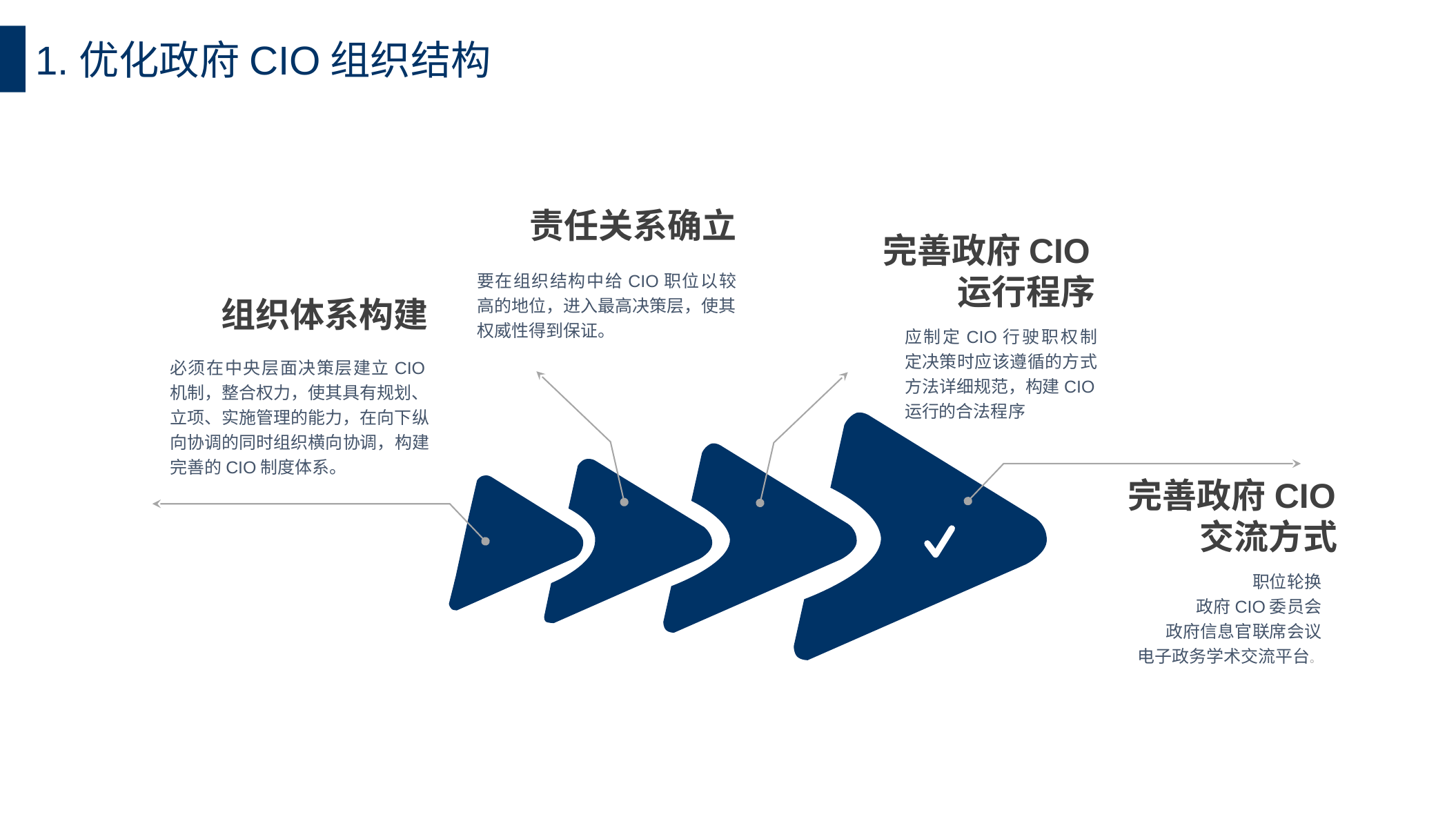

1.优化政府CIO组织结构
责任关系确立
完善政府CIO运行程序
要在组织结构中给CIO职位以较高的地位，进入最高决策层，使其权威性得到保证。
组织体系构建
应制定CIO行驶职权制定决策时应该遵循的方式方法详细规范，构建CIO运行的合法程序
必须在中央层面决策层建立CIO机制，整合权力，使其具有规划、立项、实施管理的能力，在向下纵向协调的同时组织横向协调，构建完善的CIO制度体系。

完善政府CIO交流方式

职位轮换
政府CIO委员会
政府信息官联席会议
电子政务学术交流平台。